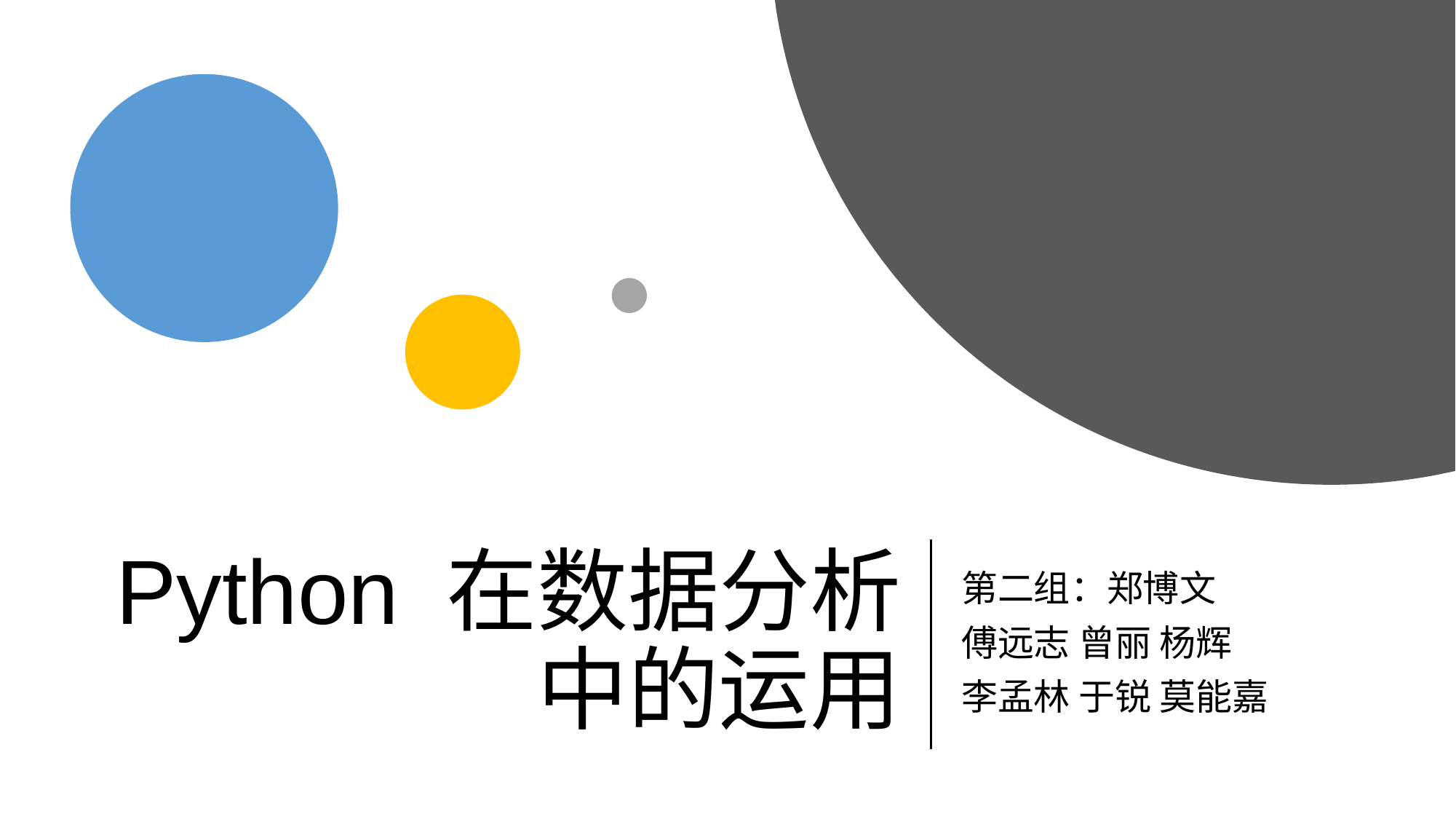

# Python 在数据分析中的运用
第二组：郑博文
傅远志 曾丽 杨辉
李孟林 于锐 莫能嘉